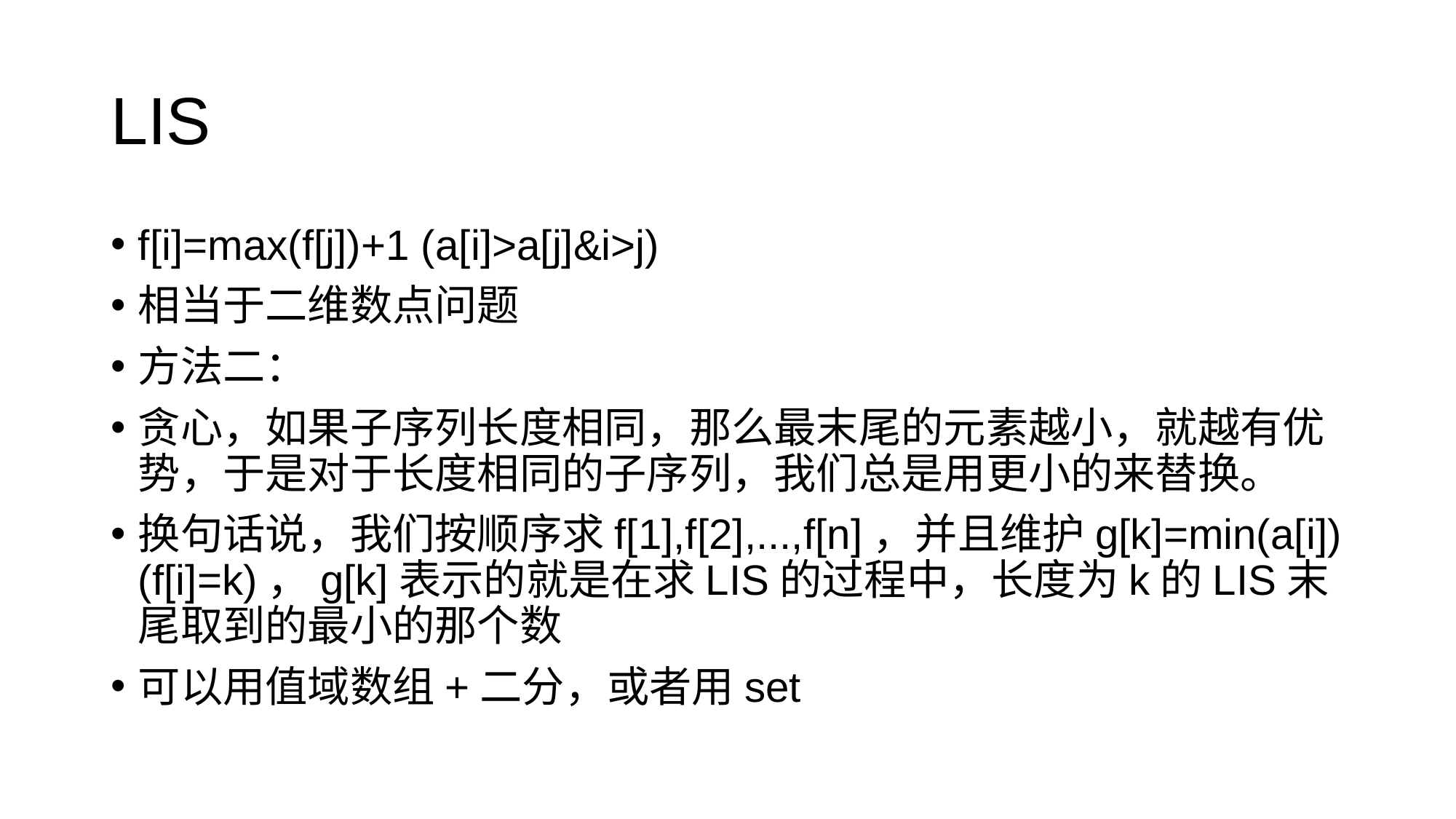

# LIS
f[i]=max(f[j])+1 (a[i]>a[j]&i>j)
相当于二维数点问题
方法二：
贪心，如果子序列长度相同，那么最末尾的元素越小，就越有优势，于是对于长度相同的子序列，我们总是用更小的来替换。
换句话说，我们按顺序求f[1],f[2],...,f[n]，并且维护g[k]=min(a[i]) (f[i]=k)，g[k]表示的就是在求LIS的过程中，长度为k的LIS末尾取到的最小的那个数
可以用值域数组+二分，或者用set